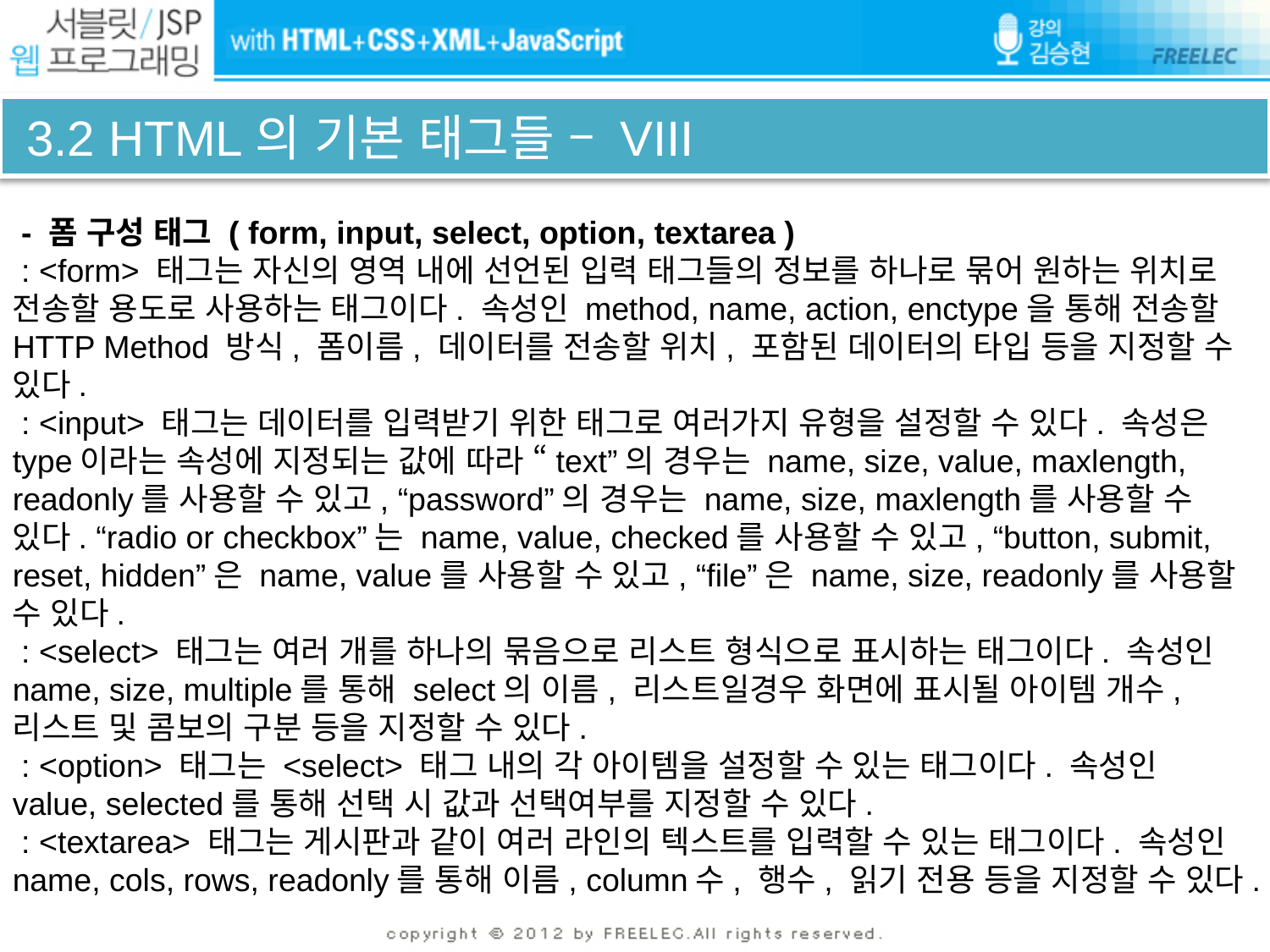

# 3.2 HTML의 기본 태그들 – VIII
 - 폼 구성 태그 ( form, input, select, option, textarea )
 : <form> 태그는 자신의 영역 내에 선언된 입력 태그들의 정보를 하나로 묶어 원하는 위치로 전송할 용도로 사용하는 태그이다. 속성인 method, name, action, enctype을 통해 전송할 HTTP Method 방식, 폼이름, 데이터를 전송할 위치, 포함된 데이터의 타입 등을 지정할 수 있다.
 : <input> 태그는 데이터를 입력받기 위한 태그로 여러가지 유형을 설정할 수 있다. 속성은 type이라는 속성에 지정되는 값에 따라 “text”의 경우는 name, size, value, maxlength, readonly를 사용할 수 있고, “password”의 경우는 name, size, maxlength를 사용할 수 있다. “radio or checkbox”는 name, value, checked를 사용할 수 있고, “button, submit, reset, hidden”은 name, value를 사용할 수 있고, “file”은 name, size, readonly를 사용할 수 있다.
 : <select> 태그는 여러 개를 하나의 묶음으로 리스트 형식으로 표시하는 태그이다. 속성인 name, size, multiple를 통해 select의 이름, 리스트일경우 화면에 표시될 아이템 개수, 리스트 및 콤보의 구분 등을 지정할 수 있다.
 : <option> 태그는 <select> 태그 내의 각 아이템을 설정할 수 있는 태그이다. 속성인 value, selected를 통해 선택 시 값과 선택여부를 지정할 수 있다.
 : <textarea> 태그는 게시판과 같이 여러 라인의 텍스트를 입력할 수 있는 태그이다. 속성인 name, cols, rows, readonly를 통해 이름, column수, 행수, 읽기 전용 등을 지정할 수 있다.